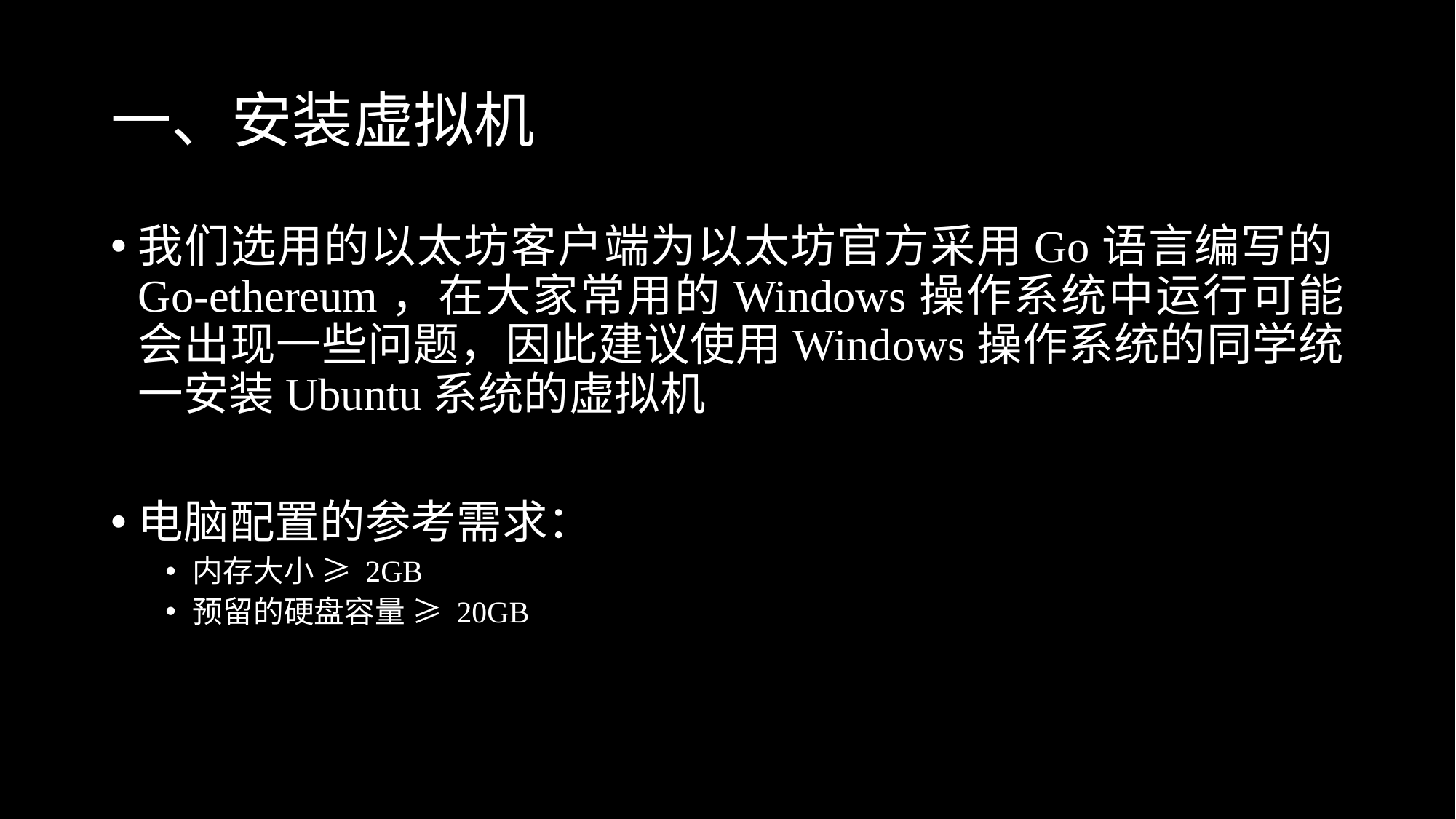

# 一、安装虚拟机
我们选用的以太坊客户端为以太坊官方采用Go语言编写的Go-ethereum，在大家常用的Windows操作系统中运行可能会出现一些问题，因此建议使用Windows操作系统的同学统一安装Ubuntu系统的虚拟机

电脑配置的参考需求：
内存大小 ≥ 2GB
预留的硬盘容量 ≥ 20GB